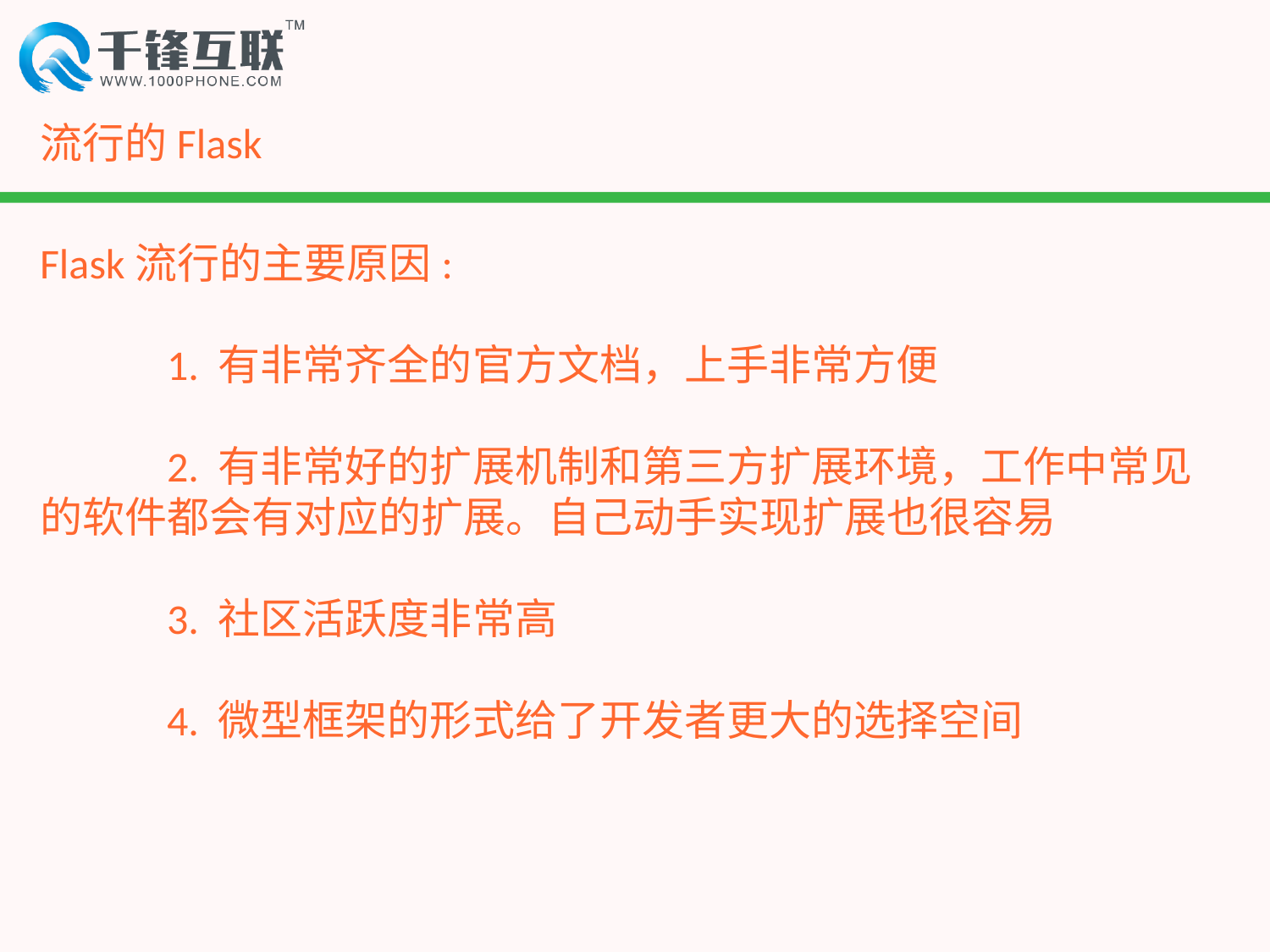

# 流行的Flask
Flask流行的主要原因:

	1. 有非常齐全的官方文档，上手非常方便

	2. 有非常好的扩展机制和第三方扩展环境，工作中常见的软件都会有对应的扩展。自己动手实现扩展也很容易

	3. 社区活跃度非常高

	4. 微型框架的形式给了开发者更大的选择空间